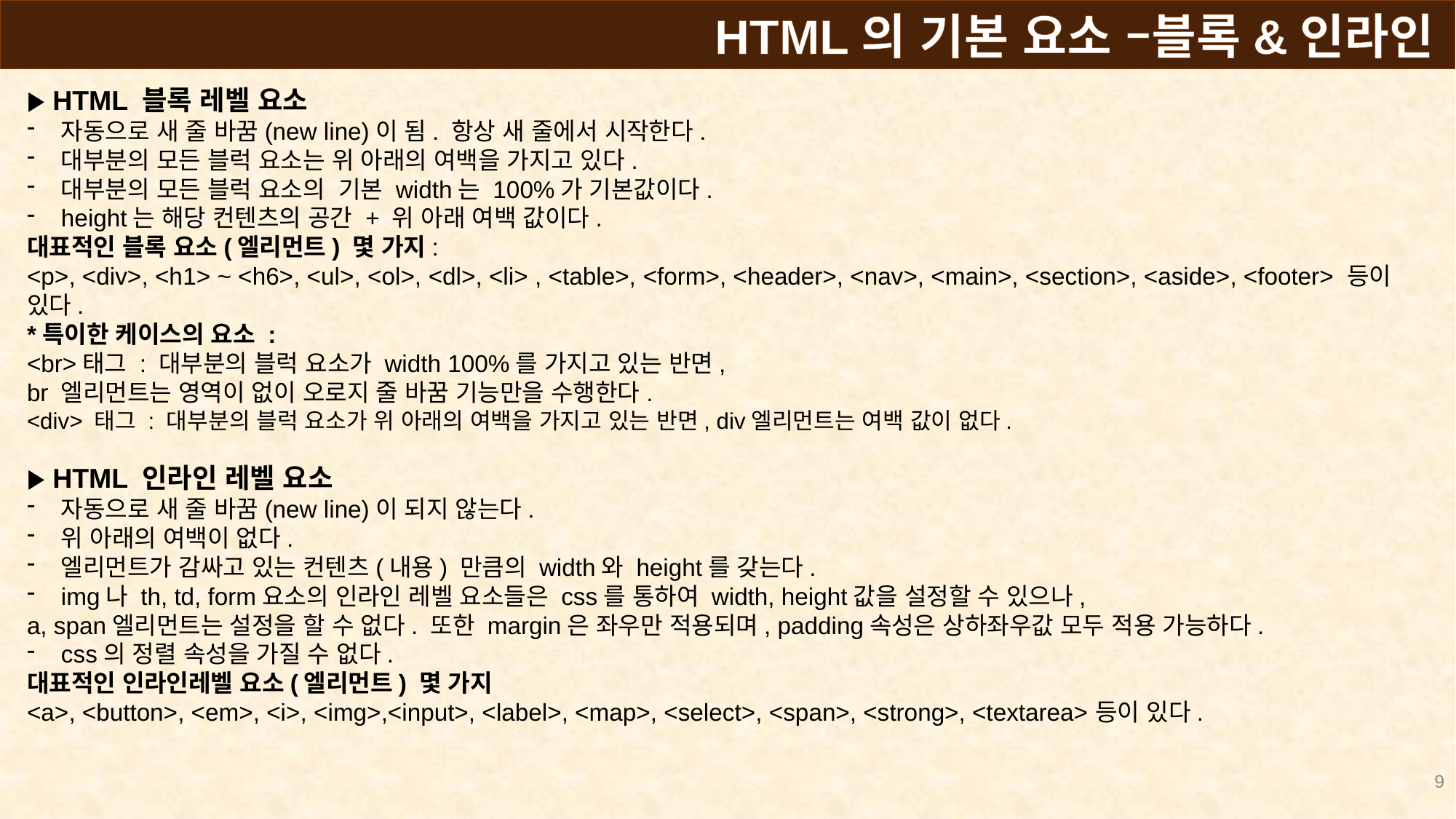

HTML의 기본 요소 –블록&인라인
▶ HTML 블록 레벨 요소
자동으로 새 줄 바꿈(new line)이 됨. 항상 새 줄에서 시작한다.
대부분의 모든 블럭 요소는 위 아래의 여백을 가지고 있다.
대부분의 모든 블럭 요소의  기본 width는 100%가 기본값이다.
height는 해당 컨텐츠의 공간 + 위 아래 여백 값이다.
대표적인 블록 요소(엘리먼트) 몇 가지:
<p>, <div>, <h1> ~ <h6>, <ul>, <ol>, <dl>, <li> , <table>, <form>, <header>, <nav>, <main>, <section>, <aside>, <footer> 등이 있다.
*특이한 케이스의 요소 :
<br>태그 : 대부분의 블럭 요소가 width 100%를 가지고 있는 반면,
br 엘리먼트는 영역이 없이 오로지 줄 바꿈 기능만을 수행한다.
<div> 태그 : 대부분의 블럭 요소가 위 아래의 여백을 가지고 있는 반면, div엘리먼트는 여백 값이 없다.

▶ HTML 인라인 레벨 요소
자동으로 새 줄 바꿈(new line)이 되지 않는다.
위 아래의 여백이 없다.
엘리먼트가 감싸고 있는 컨텐츠(내용) 만큼의 width와 height를 갖는다.
img나 th, td, form요소의 인라인 레벨 요소들은 css를 통하여 width, height값을 설정할 수 있으나,
a, span엘리먼트는 설정을 할 수 없다. 또한 margin은 좌우만 적용되며, padding속성은 상하좌우값 모두 적용 가능하다.
css의 정렬 속성을 가질 수 없다.
대표적인 인라인레벨 요소(엘리먼트) 몇 가지
<a>, <button>, <em>, <i>, <img>,<input>, <label>, <map>, <select>, <span>, <strong>, <textarea>등이 있다.
9